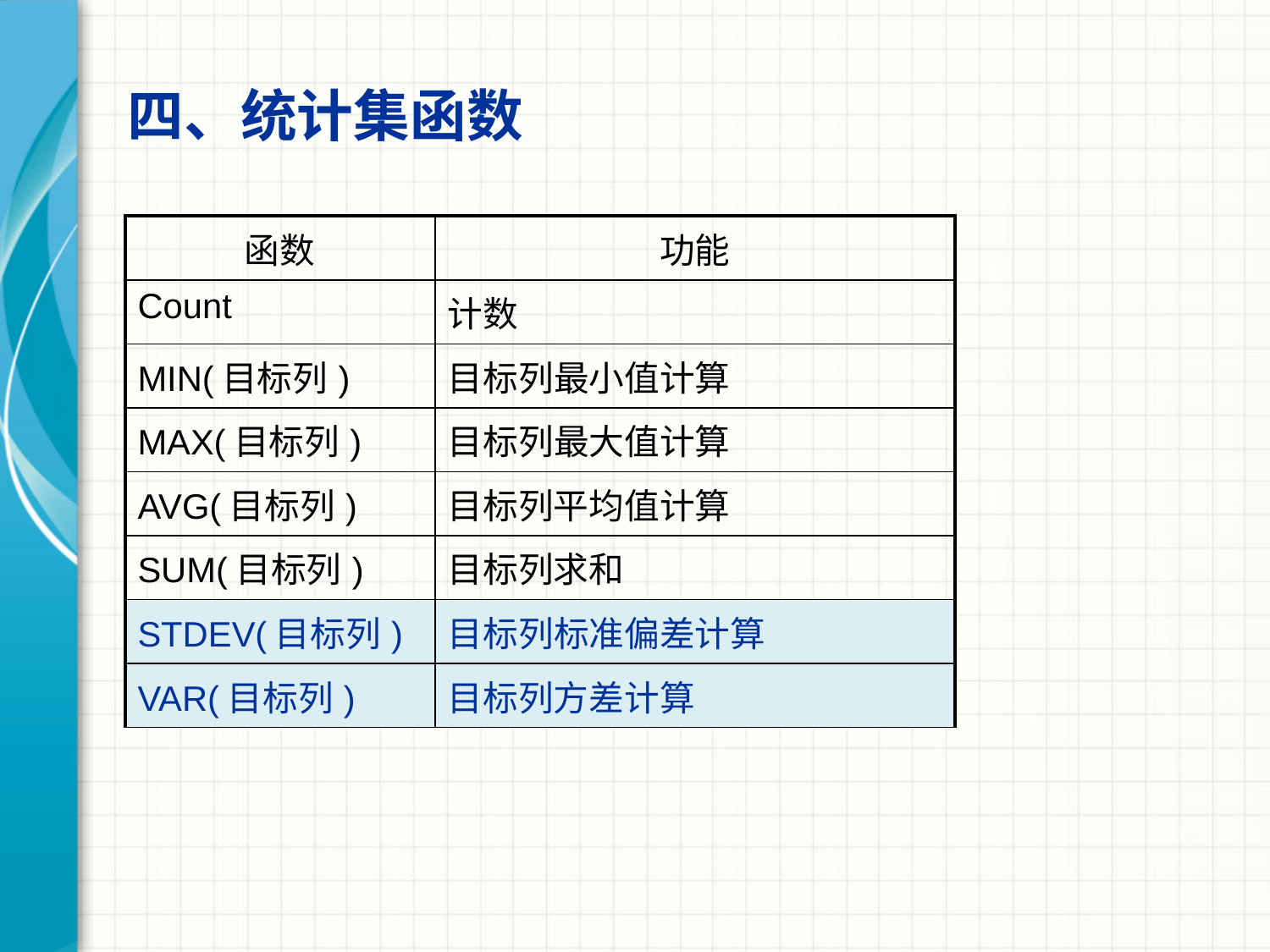

四、统计集函数
| 函数 | 功能 |
| --- | --- |
| Count | 计数 |
| MIN(目标列) | 目标列最小值计算 |
| MAX(目标列) | 目标列最大值计算 |
| AVG(目标列) | 目标列平均值计算 |
| SUM(目标列) | 目标列求和 |
| STDEV(目标列) | 目标列标准偏差计算 |
| VAR(目标列) | 目标列方差计算 |